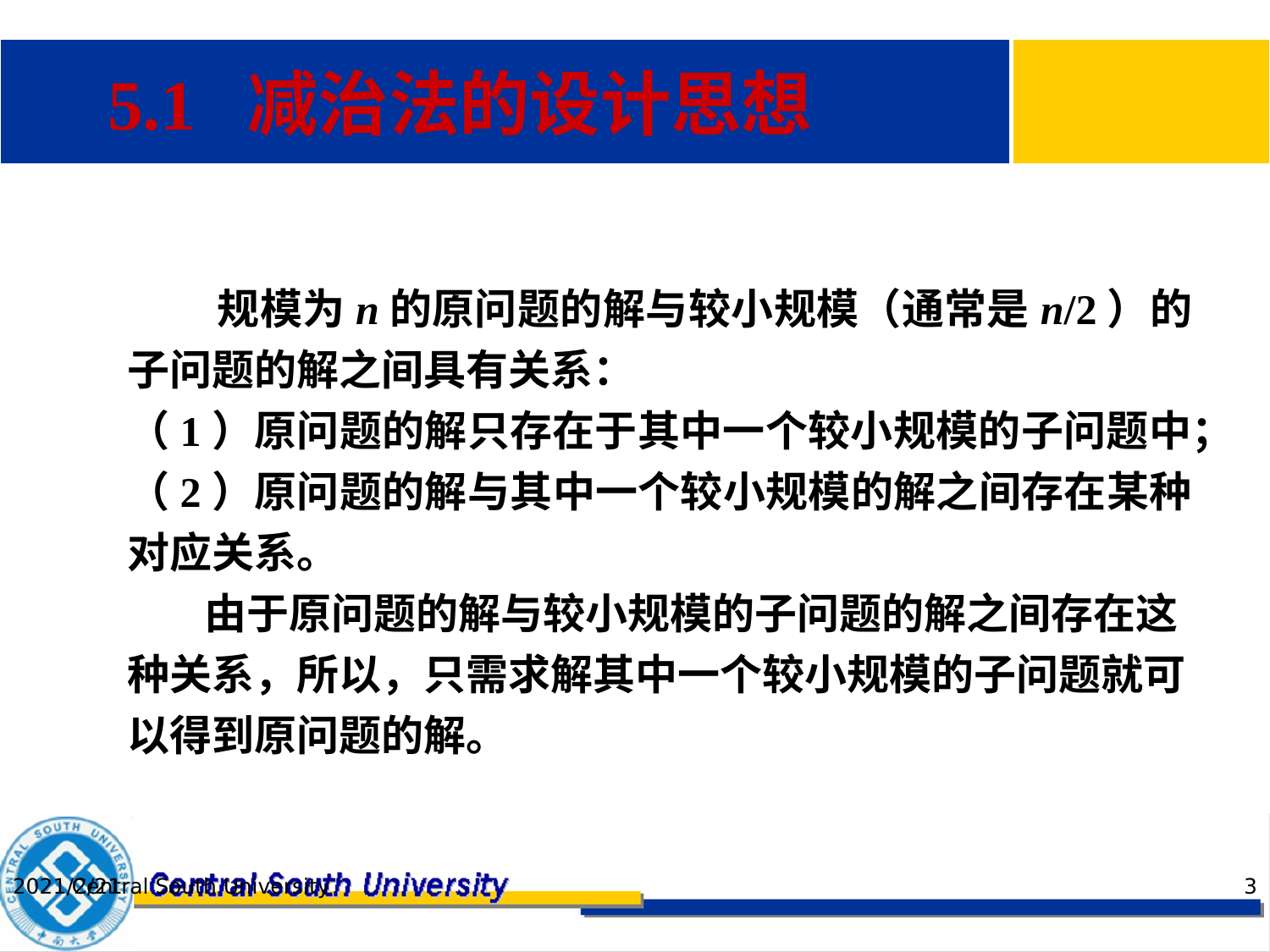

5.1  减治法的设计思想
        规模为n的原问题的解与较小规模（通常是n/2）的子问题的解之间具有关系：
（1）原问题的解只存在于其中一个较小规模的子问题中；
（2）原问题的解与其中一个较小规模的解之间存在某种对应关系。
       由于原问题的解与较小规模的子问题的解之间存在这种关系，所以，只需求解其中一个较小规模的子问题就可以得到原问题的解。
Central South University
2021/2/21
3